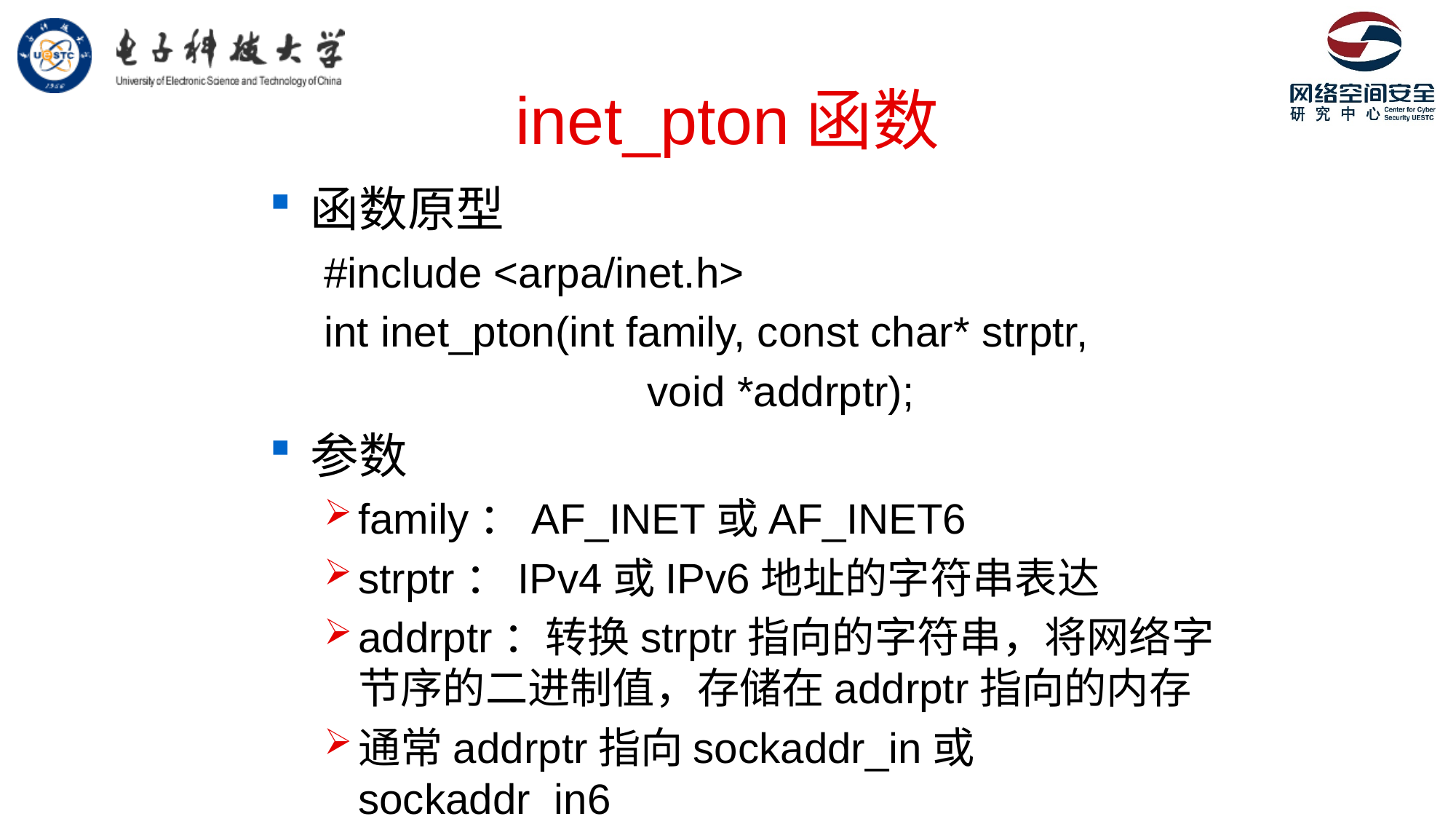

# inet_pton函数
函数原型
#include <arpa/inet.h>
int inet_pton(int family, const char* strptr,
			      void *addrptr);
参数
family：AF_INET或AF_INET6
strptr：IPv4或IPv6地址的字符串表达
addrptr：转换strptr指向的字符串，将网络字节序的二进制值，存储在addrptr指向的内存
通常addrptr指向sockaddr_in或sockaddr_in6